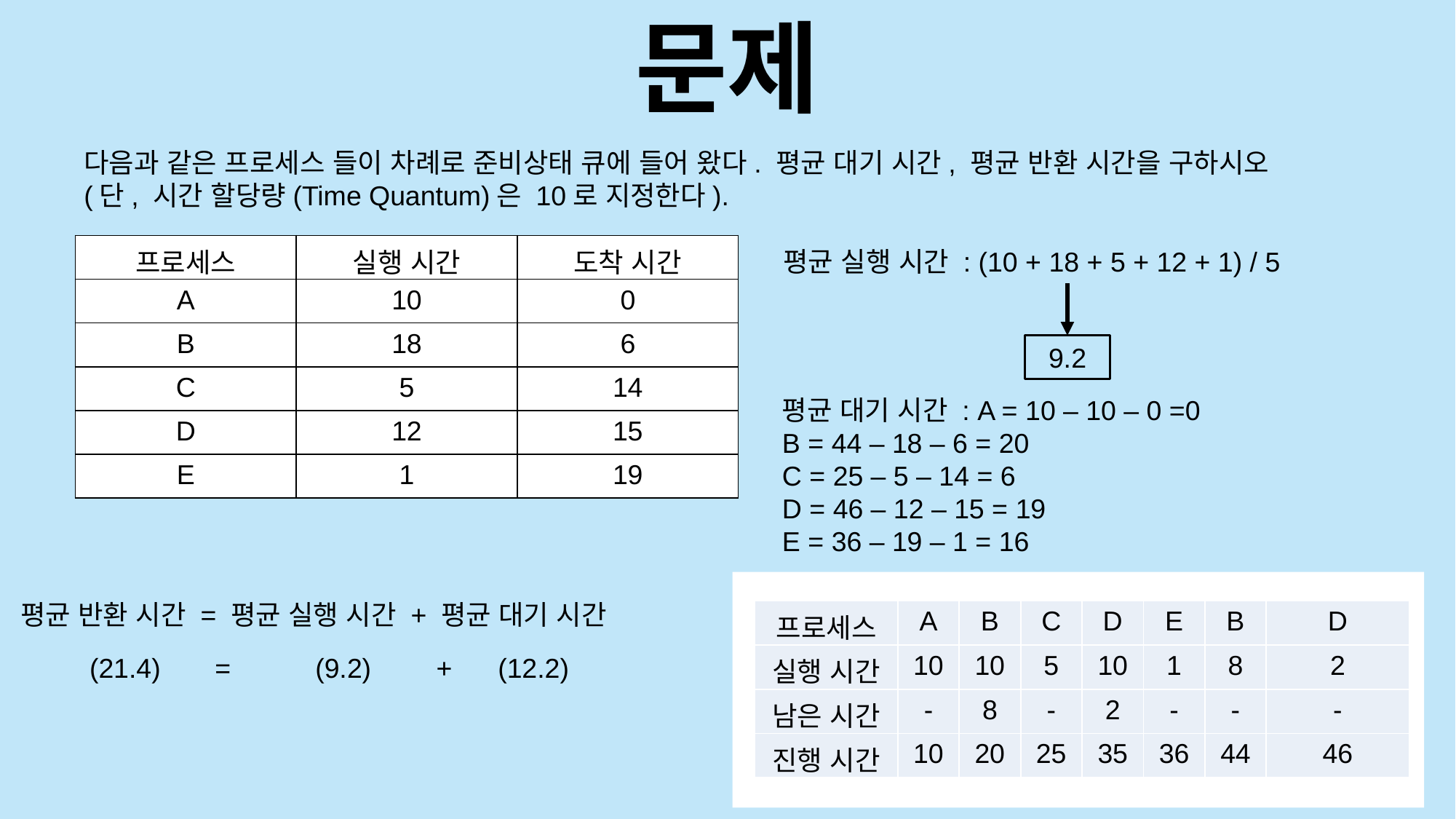

문제
다음과 같은 프로세스 들이 차례로 준비상태 큐에 들어 왔다. 평균 대기 시간, 평균 반환 시간을 구하시오
(단, 시간 할당량(Time Quantum)은 10로 지정한다).
| 프로세스 | 실행 시간 | 도착 시간 |
| --- | --- | --- |
| A | 10 | 0 |
| B | 18 | 6 |
| C | 5 | 14 |
| D | 12 | 15 |
| E | 1 | 19 |
평균 실행 시간 : (10 + 18 + 5 + 12 + 1) / 5
9.2
평균 대기 시간 : A = 10 – 10 – 0 =0
B = 44 – 18 – 6 = 20
C = 25 – 5 – 14 = 6
D = 46 – 12 – 15 = 19
E = 36 – 19 – 1 = 16

평균 반환 시간 = 평균 실행 시간 + 평균 대기 시간
평균 대기 시간 = (0 + 20 + 6 + 19 + 16)
| 프로세스 | A | B | C | D | E | B | D |
| --- | --- | --- | --- | --- | --- | --- | --- |
| 실행 시간 | 10 | 10 | 5 | 10 | 1 | 8 | 2 |
| 남은 시간 | - | 8 | - | 2 | - | - | - |
| 진행 시간 | 10 | 20 | 25 | 35 | 36 | 44 | 46 |
12.2
(21.4)
=
(9.2)
+      (12.2)